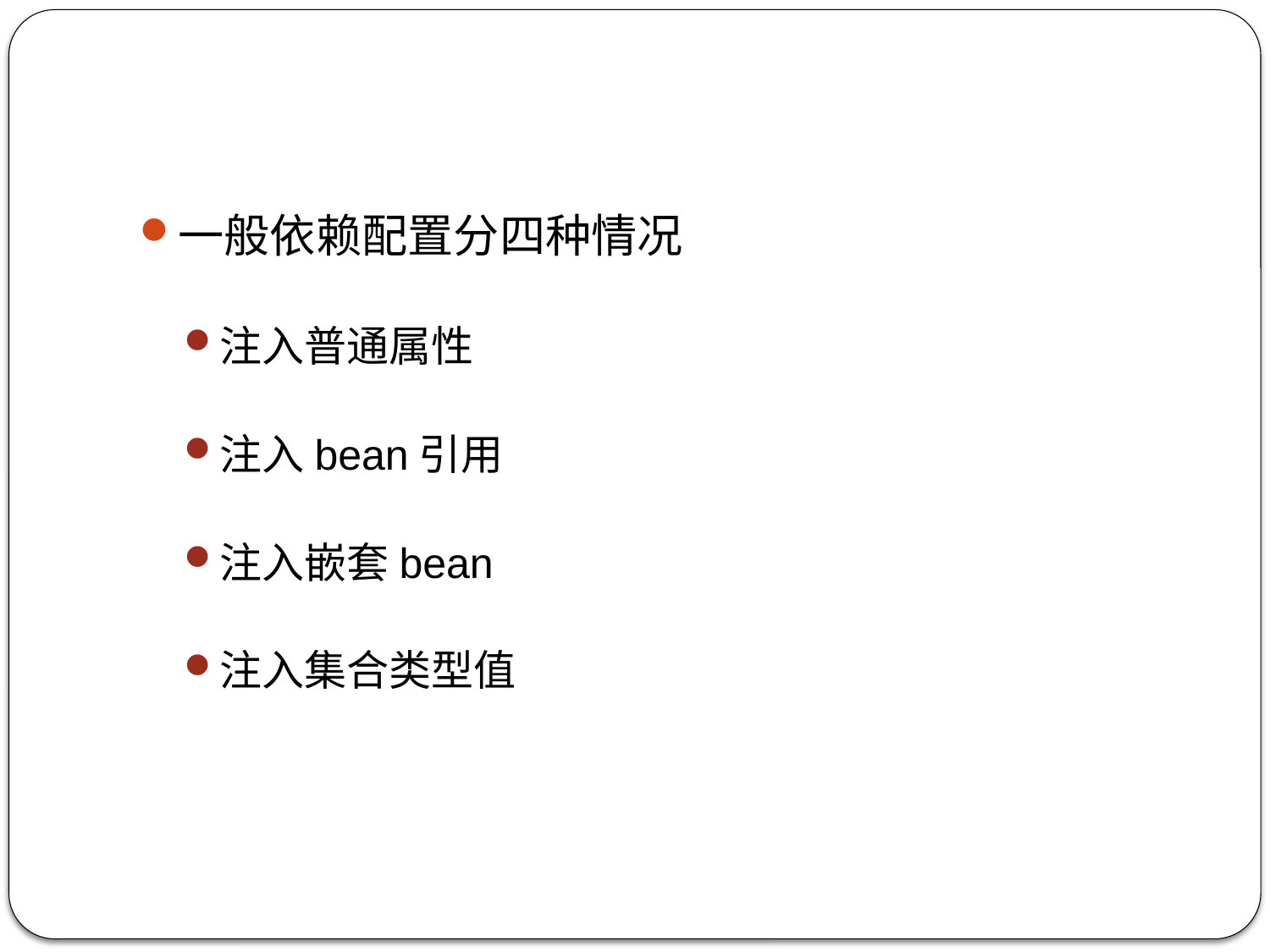

#
一般依赖配置分四种情况
注入普通属性
注入bean引用
注入嵌套bean
注入集合类型值